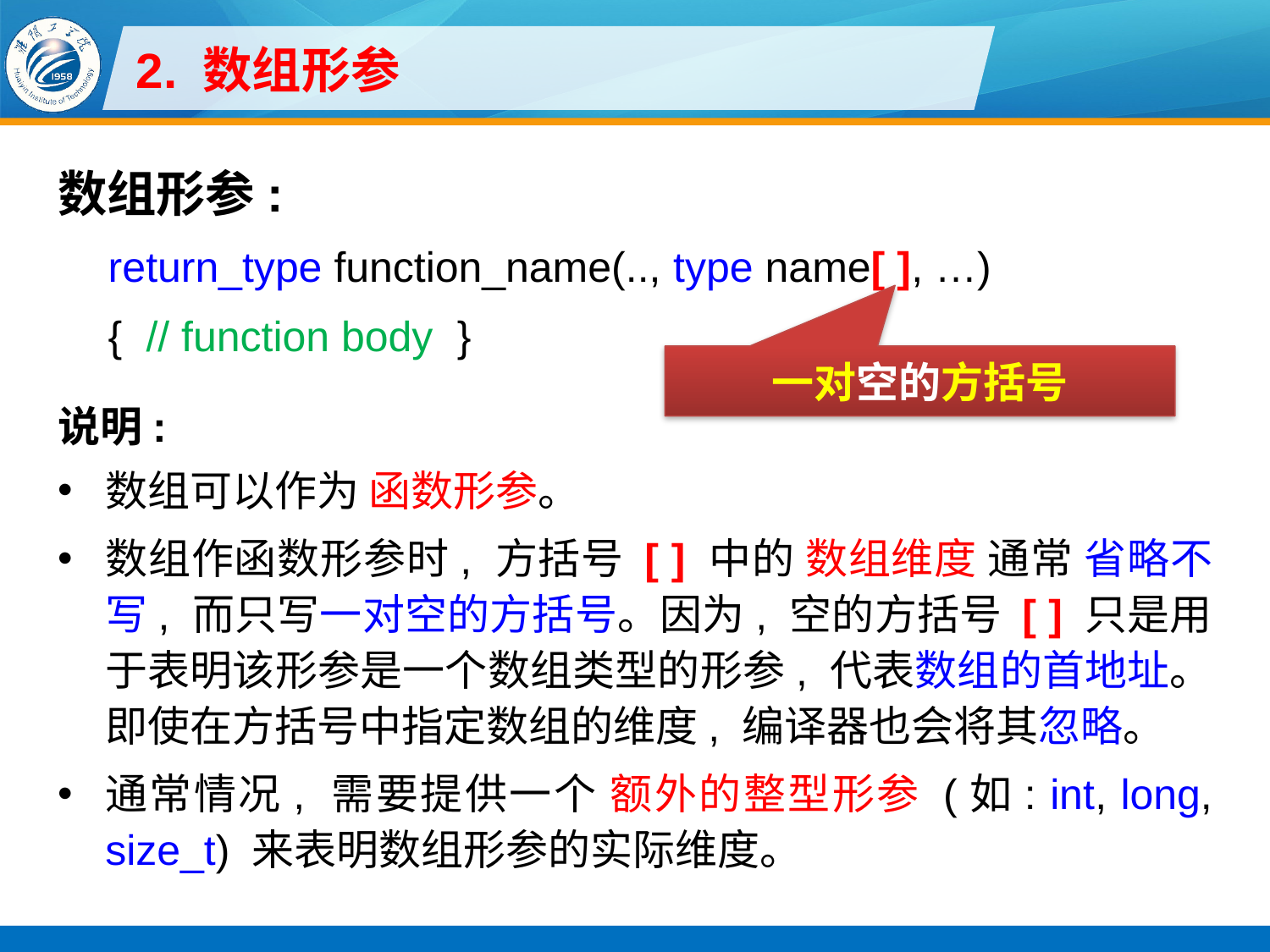

# 2. 数组形参
数组形参:
return_type function_name(.., type name[ ], …)
{  // function body  }
说明:
数组可以作为 函数形参。
数组作函数形参时, 方括号 [ ] 中的 数组维度 通常 省略不写, 而只写一对空的方括号。因为, 空的方括号 [ ] 只是用于表明该形参是一个数组类型的形参, 代表数组的首地址。即使在方括号中指定数组的维度, 编译器也会将其忽略。
通常情况, 需要提供一个 额外的整型形参 (如: int, long, size_t) 来表明数组形参的实际维度。
一对空的方括号